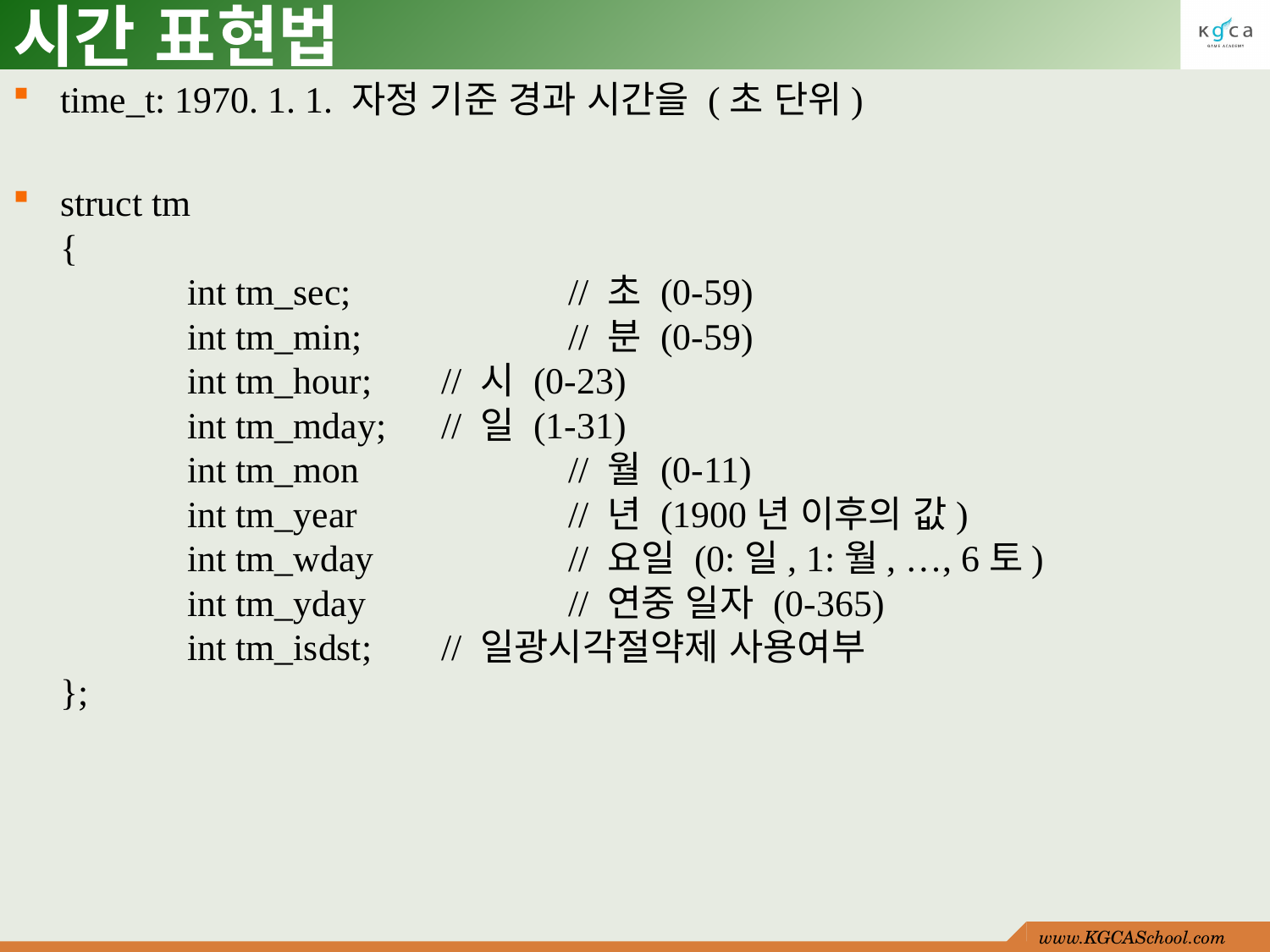

# 시간 표현법
time_t: 1970. 1. 1. 자정 기준 경과 시간을 (초 단위)

struct tm
{
	int tm_sec;		// 초 (0-59)
	int tm_min;		// 분 (0-59)
	int tm_hour;	// 시 (0-23)
	int tm_mday;	// 일 (1-31)
	int tm_mon		// 월 (0-11)
	int tm_year		// 년 (1900년 이후의 값)
	int tm_wday		// 요일 (0:일, 1:월, …, 6토)
	int tm_yday		// 연중 일자 (0-365)
	int tm_isdst;	// 일광시각절약제 사용여부
};